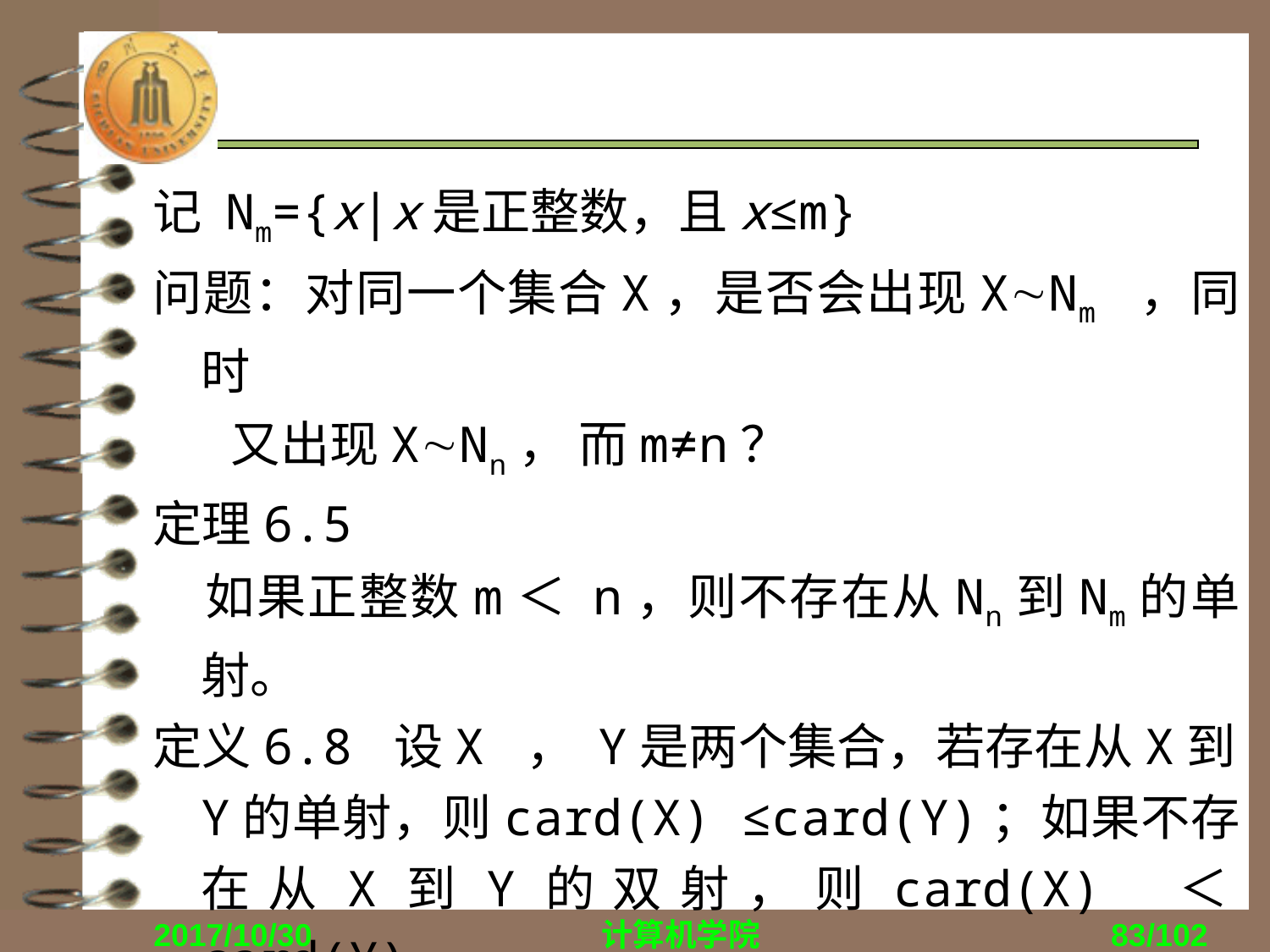

#
记 Nm={x|x是正整数，且x≤m}
问题：对同一个集合X，是否会出现X∼Nm ，同时
      又出现X∼Nn， 而m≠n？
定理6.5
   如果正整数m＜ n，则不存在从Nn到Nm的单射。
定义6.8 设X ， Y是两个集合，若存在从X到Y的单射，则card(X) ≤card(Y)；如果不存在从X到Y的双射，则card(X) ＜card(Y)。
    下面，我们对集合按照基数进行分类。
2017/10/30
计算机学院
83/102